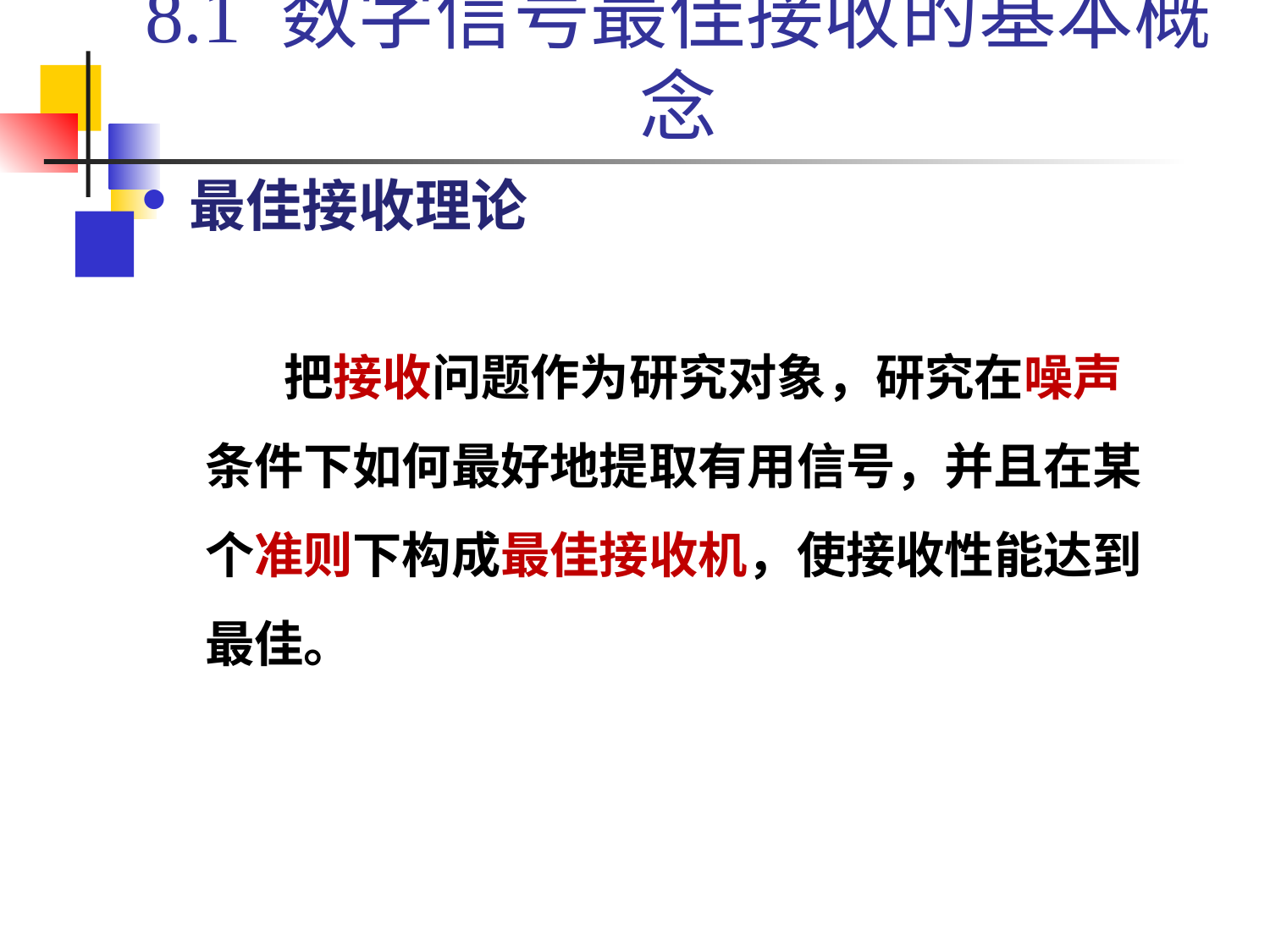

# 8.1 数字信号最佳接收的基本概念
最佳接收理论

      把接收问题作为研究对象，研究在噪声条件下如何最好地提取有用信号，并且在某个准则下构成最佳接收机，使接收性能达到最佳。

3